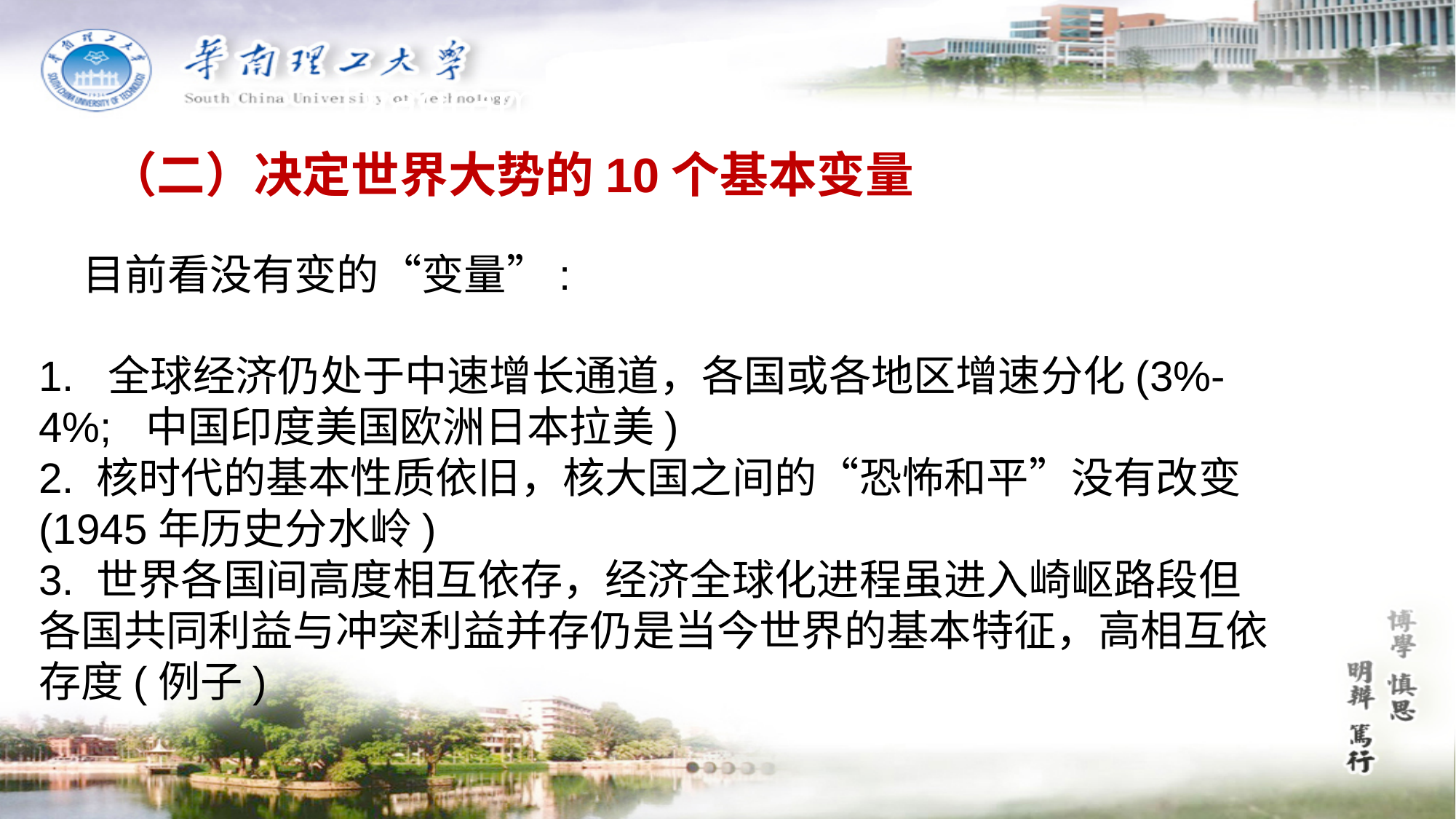

Diagram
（二）决定世界大势的10个基本变量

      目前看没有变的“变量”:

1.  全球经济仍处于中速增长通道，各国或各地区增速分化(3%-4%;  中国印度美国欧洲日本拉美)
2. 核时代的基本性质依旧，核大国之间的“恐怖和平”没有改变(1945年历史分水岭)
3. 世界各国间高度相互依存，经济全球化进程虽进入崎岖路段但各国共同利益与冲突利益并存仍是当今世界的基本特征，高相互依存度(例子)